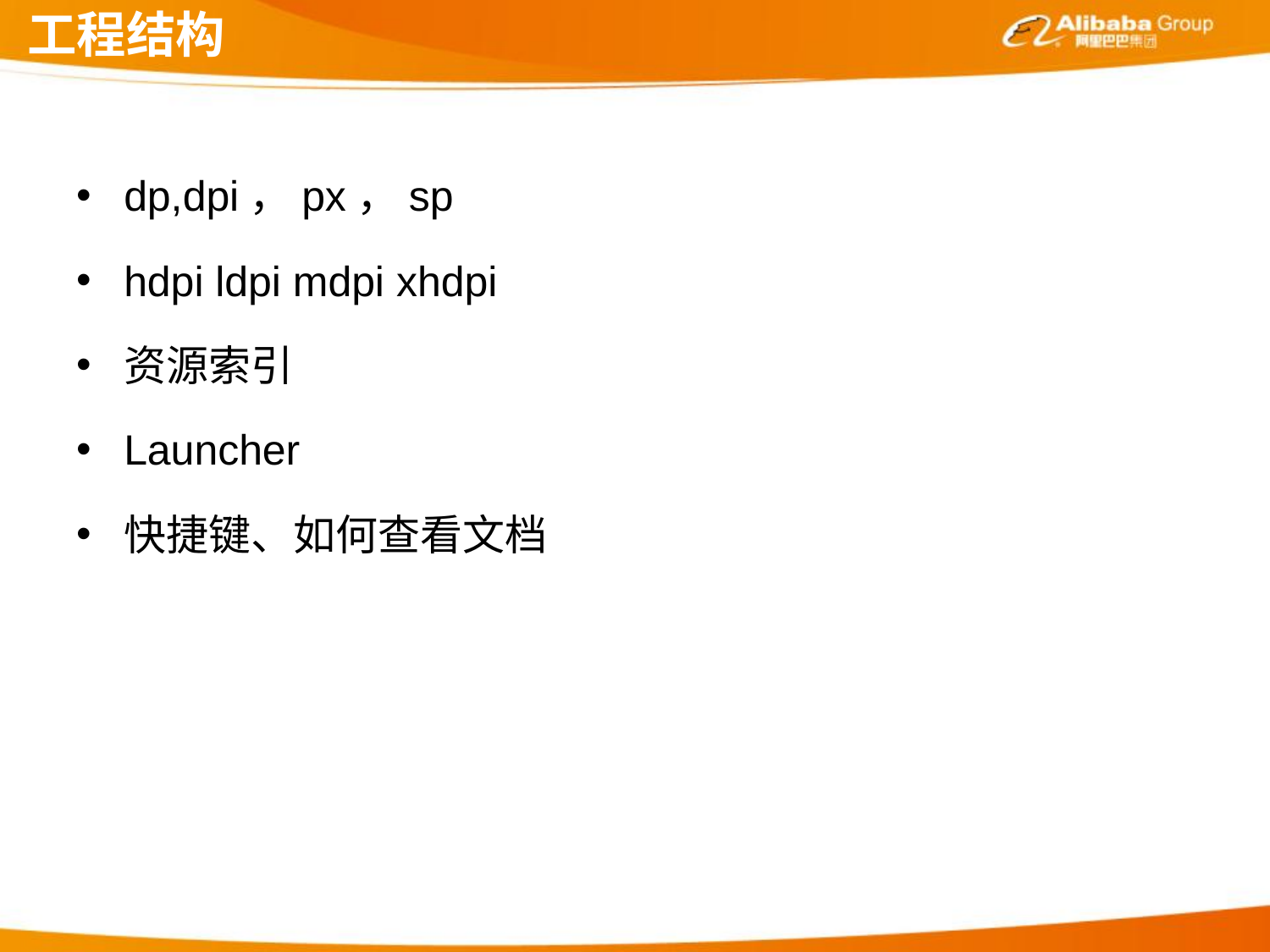

# 工程结构
dp,dpi，px，sp
hdpi ldpi mdpi xhdpi
资源索引
Launcher
快捷键、如何查看文档